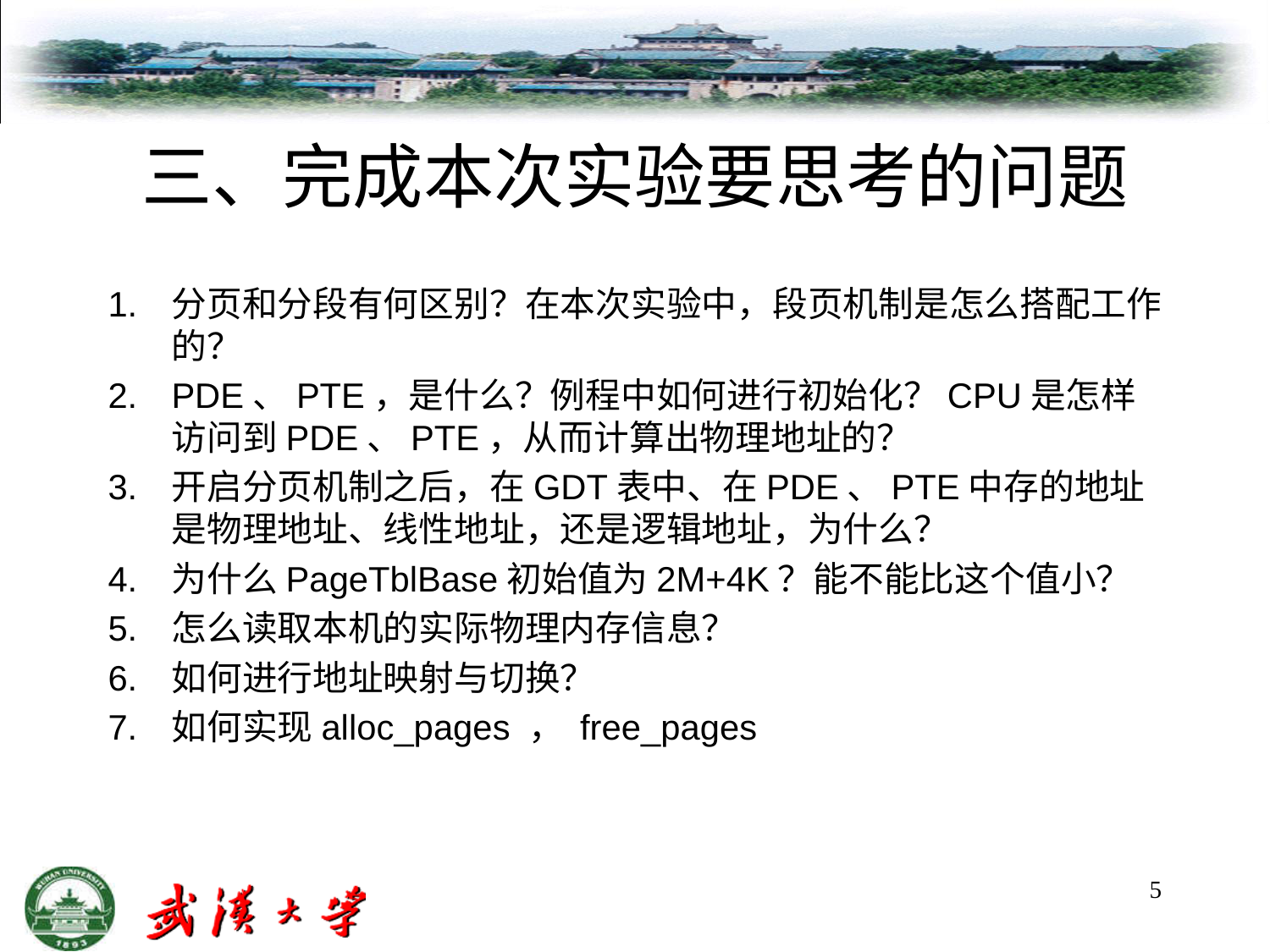

# 三、完成本次实验要思考的问题
分页和分段有何区别？在本次实验中，段页机制是怎么搭配工作的？
PDE、PTE，是什么？例程中如何进行初始化？CPU是怎样访问到PDE、PTE，从而计算出物理地址的？
开启分页机制之后，在GDT表中、在PDE、PTE中存的地址是物理地址、线性地址，还是逻辑地址，为什么？
为什么PageTblBase初始值为2M+4K？能不能比这个值小？
怎么读取本机的实际物理内存信息？
如何进行地址映射与切换？
如何实现alloc_pages ， free_pages

5